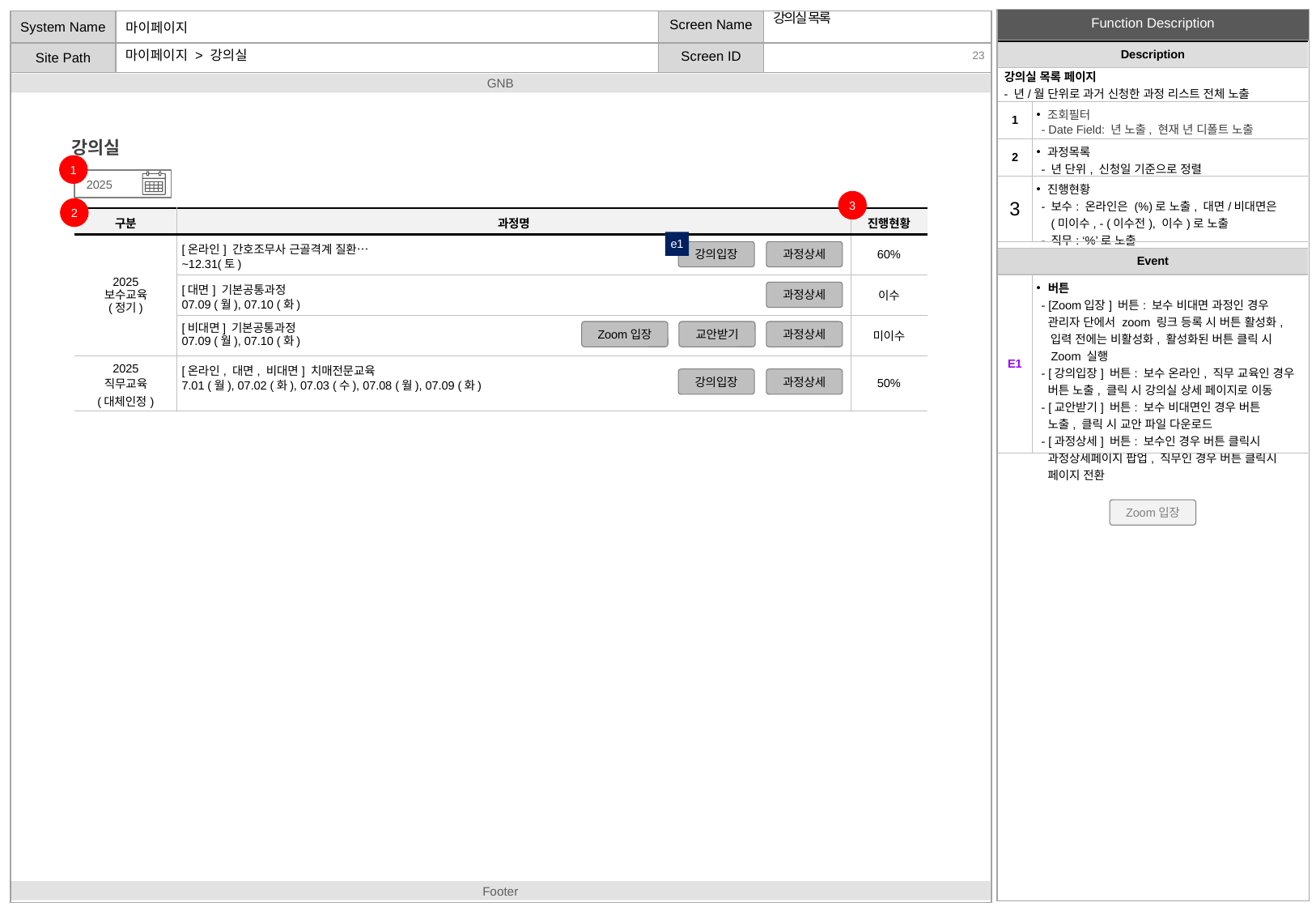

[07.04 수정]
월 조회 필터 추가
페이징 처리 삭제
테이블 수정
강의실 목록
| Description |  |
| --- | --- |
| 강의실 목록 페이지 - 년/월 단위로 과거 신청한 과정 리스트 전체 노출 |  |
| 1 | 조회필터 - Date Field: 년 노출, 현재 년 디폴트 노출 |
| 2 | 과정목록 - 년 단위, 신청일 기준으로 정렬 |
| 3 | 진행현황 - 보수: 온라인은 (%)로 노출, 대면/비대면은 (미이수, - (이수전), 이수)로 노출 - 직무: ‘%’로 노출 |

# 마이페이지 > 강의실
[07.07 수정]
테이블 구성, 버튼 변경
대면, 비대면 상세페이지 삭제
강의실
1
2025

3
2
| 구분 | 과정명 | 진행현황 |
| --- | --- | --- |
| 2025 보수교육 (정기) | [온라인] 간호조무사 근골격계 질환… ~12.31(토) | 60% |
|  | [대면] 기본공통과정 07.09 (월), 07.10 (화) | 이수 |
|  | [비대면] 기본공통과정 07.09 (월), 07.10 (화) | 미이수 |
| 2025 직무교육 (대체인정) | [온라인, 대면, 비대면] 치매전문교육 7.01 (월), 07.02 (화), 07.03 (수), 07.08 (월), 07.09 (화) | 50% |
e1
강의입장
과정상세
| Event |  |
| --- | --- |
| E1 | 버튼 - [Zoom입장] 버튼: 보수 비대면 과정인 경우 관리자 단에서 zoom 링크 등록 시 버튼 활성화, 입력 전에는 비활성화, 활성화된 버튼 클릭 시 Zoom 실행 - [강의입장] 버튼: 보수 온라인, 직무 교육인 경우 버튼 노출, 클릭 시 강의실 상세 페이지로 이동 - [교안받기] 버튼: 보수 비대면인 경우 버튼 노출, 클릭 시 교안 파일 다운로드 - [과정상세] 버튼: 보수인 경우 버튼 클릭시 과정상세페이지 팝업, 직무인 경우 버튼 클릭시 페이지 전환 |
과정상세
Zoom입장
교안받기
과정상세
강의입장
과정상세
Zoom입장